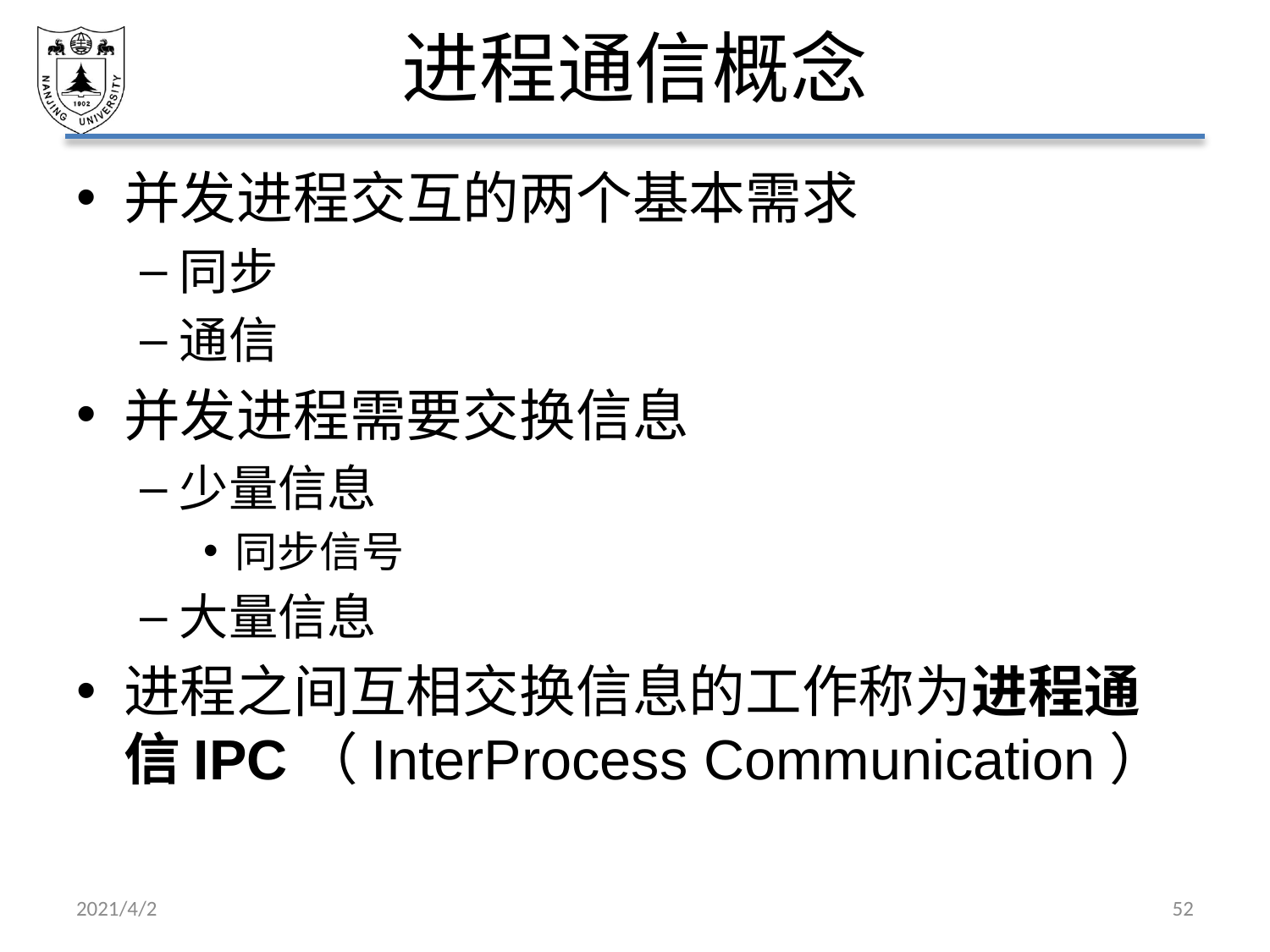

# 进程通信概念
并发进程交互的两个基本需求
同步
通信
并发进程需要交换信息
少量信息
同步信号
大量信息
进程之间互相交换信息的工作称为进程通信IPC（InterProcess Communication）
2021/4/2
52